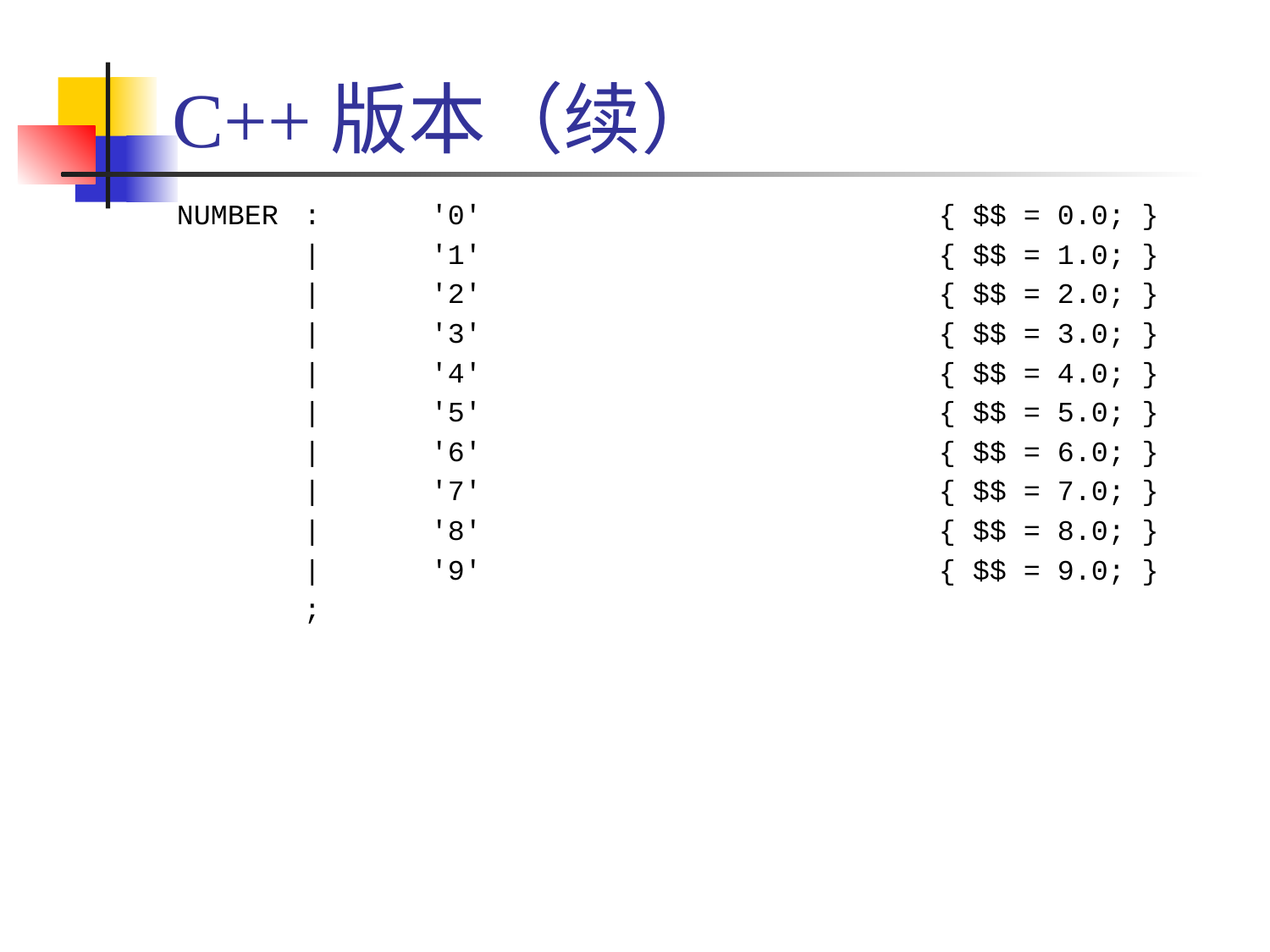

# C++版本（续）
NUMBER	:	'0'				{ $$ = 0.0; }
	|	'1'				{ $$ = 1.0; }
	|	'2'				{ $$ = 2.0; }
	|	'3'				{ $$ = 3.0; }
	|	'4'				{ $$ = 4.0; }
	|	'5'				{ $$ = 5.0; }
	|	'6'				{ $$ = 6.0; }
	|	'7'				{ $$ = 7.0; }
	|	'8'				{ $$ = 8.0; }
	|	'9'				{ $$ = 9.0; }
	;